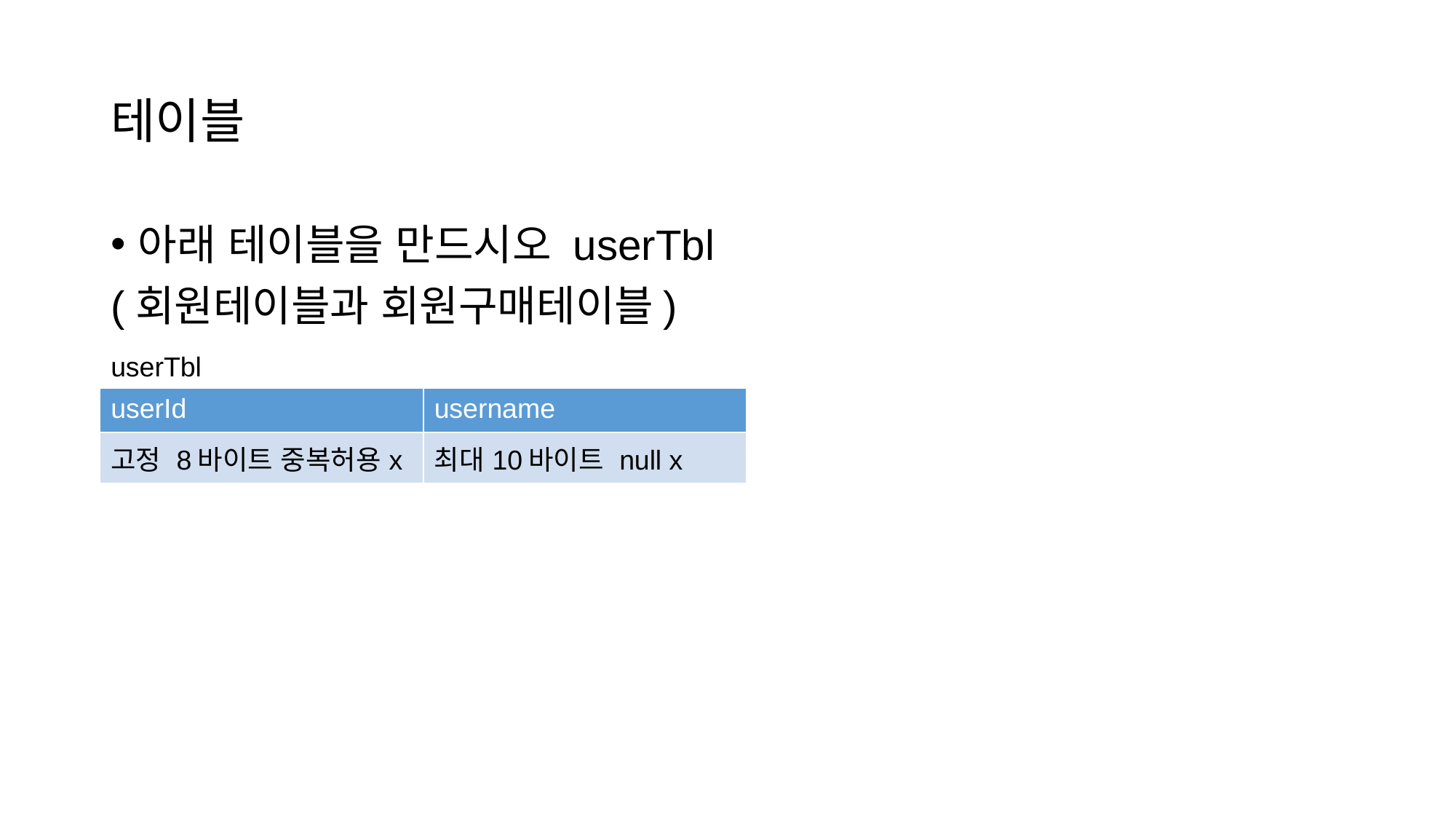

# 테이블
아래 테이블을 만드시오 userTbl
(회원테이블과 회원구매테이블)

userTbl
| userId | username |
| --- | --- |
| 고정 8바이트 중복허용x | 최대10바이트 null x |